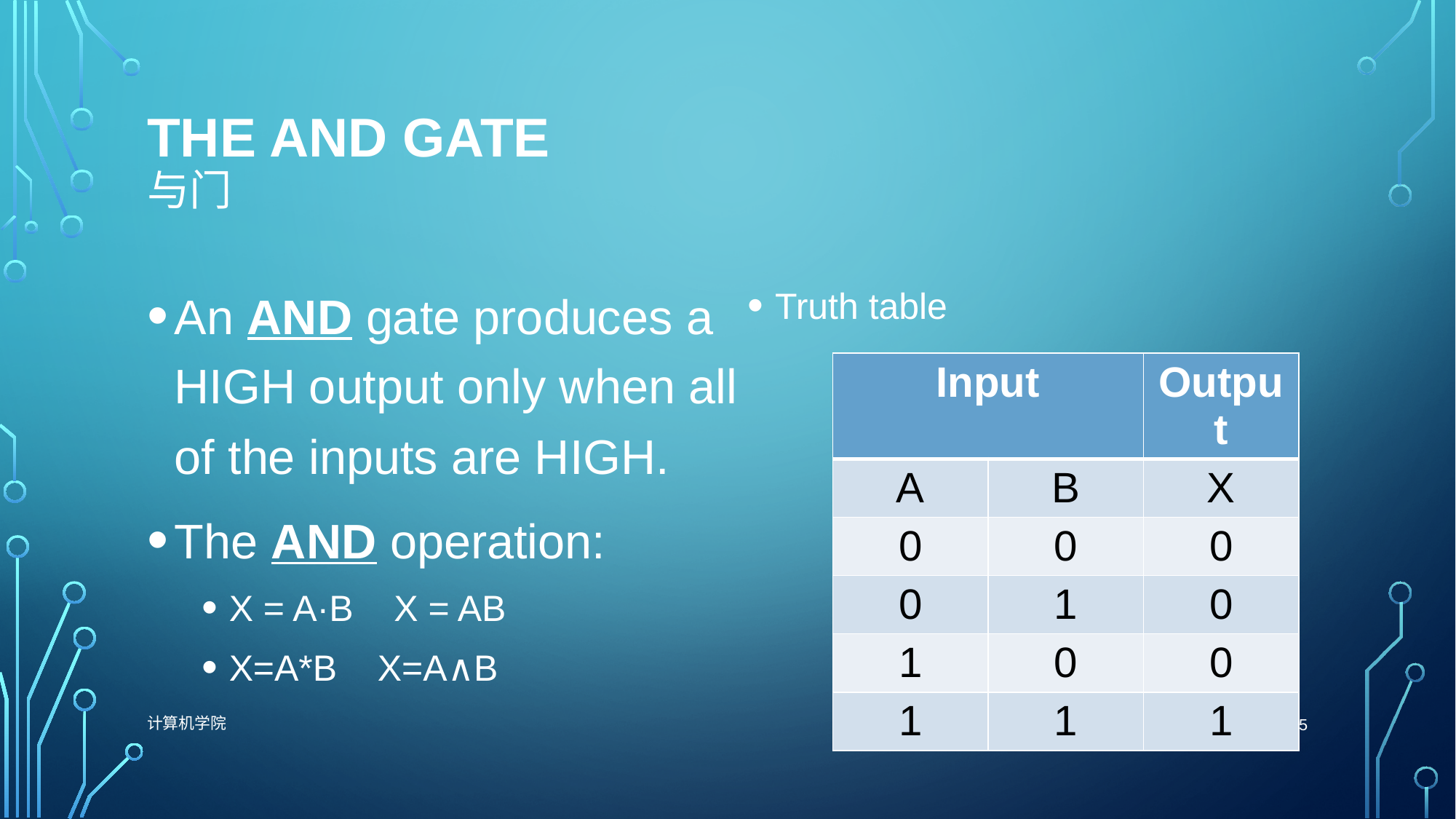

# The AND Gate 与门
An AND gate produces a HIGH output only when all of the inputs are HIGH.
The AND operation:
X = A·B    X = AB
X=A*B    X=A∧B

Truth table

| Input |  | Output |
| --- | --- | --- |
| A | B | X |
| 0 | 0 | 0 |
| 0 | 1 | 0 |
| 1 | 0 | 0 |
| 1 | 1 | 1 |
5
计算机学院
9/29/2021